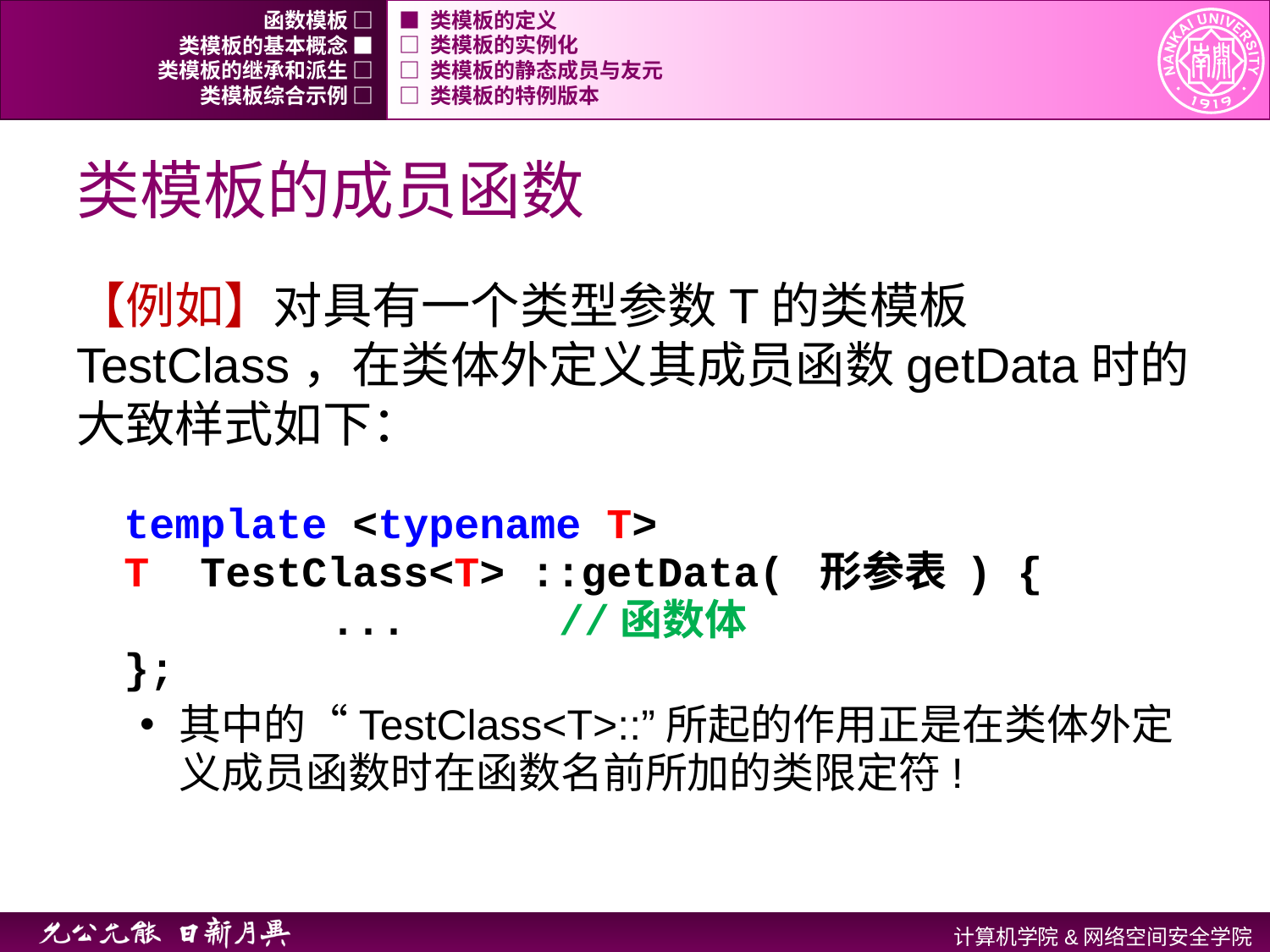

函数模板 □
■ 类模板的定义
类模板的基本概念 ■
□ 类模板的实例化
类模板的继承和派生 □
□ 类模板的静态成员与友元
类模板综合示例 □
□ 类模板的特例版本
# 类模板的成员函数
【例如】对具有一个类型参数T的类模板TestClass，在类体外定义其成员函数getData时的大致样式如下：

	template <typename T>
	T  TestClass<T> ::getData( 形参表 ) {
          ...      //函数体
	};
其中的“TestClass<T>::”所起的作用正是在类体外定义成员函数时在函数名前所加的类限定符!